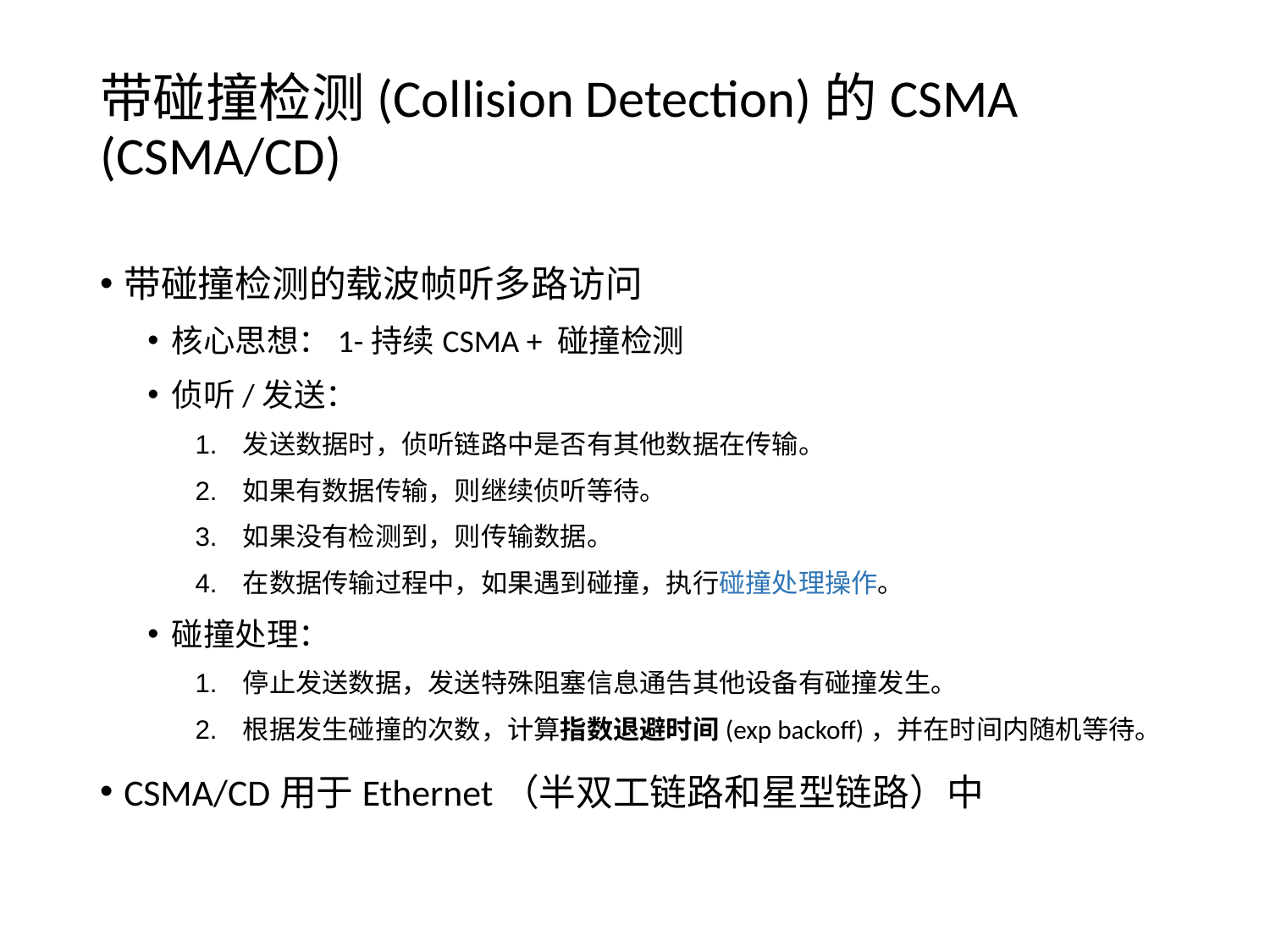

# 带碰撞检测(Collision Detection)的CSMA (CSMA/CD)
带碰撞检测的载波帧听多路访问
核心思想：1-持续CSMA + 碰撞检测
侦听/发送：
发送数据时，侦听链路中是否有其他数据在传输。
如果有数据传输，则继续侦听等待。
如果没有检测到，则传输数据。
在数据传输过程中，如果遇到碰撞，执行碰撞处理操作。
碰撞处理：
停止发送数据，发送特殊阻塞信息通告其他设备有碰撞发生。
根据发生碰撞的次数，计算指数退避时间(exp backoff)，并在时间内随机等待。
CSMA/CD用于Ethernet（半双工链路和星型链路）中

38